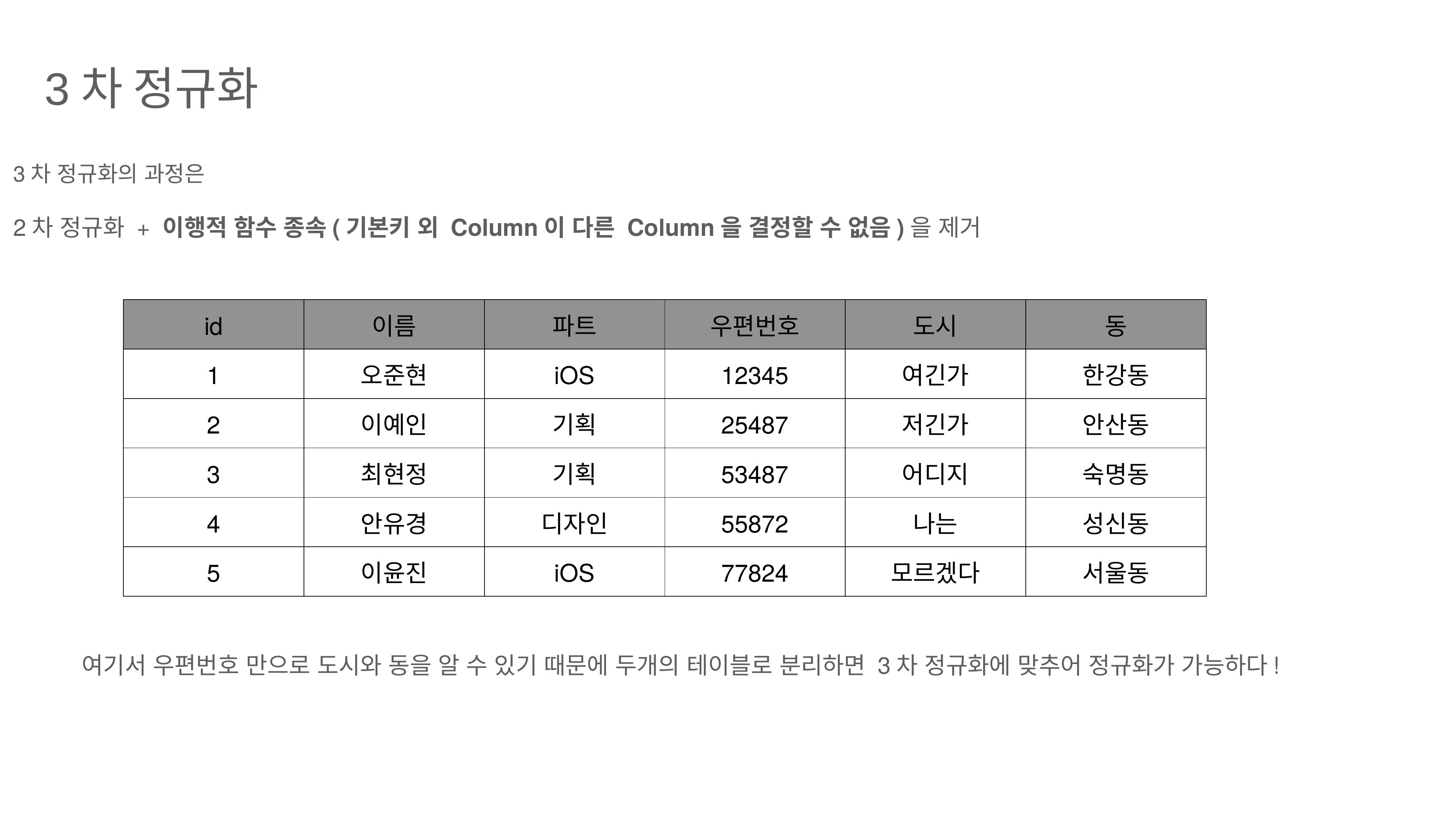

3차 정규화
3차 정규화의 과정은
2차 정규화 + 이행적 함수 종속(기본키 외 Column이 다른 Column을 결정할 수 없음)을 제거
| id | 이름 | 파트 | 우편번호 | 도시 | 동 |
| --- | --- | --- | --- | --- | --- |
| 1 | 오준현 | iOS | 12345 | 여긴가 | 한강동 |
| 2 | 이예인 | 기획 | 25487 | 저긴가 | 안산동 |
| 3 | 최현정 | 기획 | 53487 | 어디지 | 숙명동 |
| 4 | 안유경 | 디자인 | 55872 | 나는 | 성신동 |
| 5 | 이윤진 | iOS | 77824 | 모르겠다 | 서울동 |
여기서 우편번호 만으로 도시와 동을 알 수 있기 때문에 두개의 테이블로 분리하면 3차 정규화에 맞추어 정규화가 가능하다!